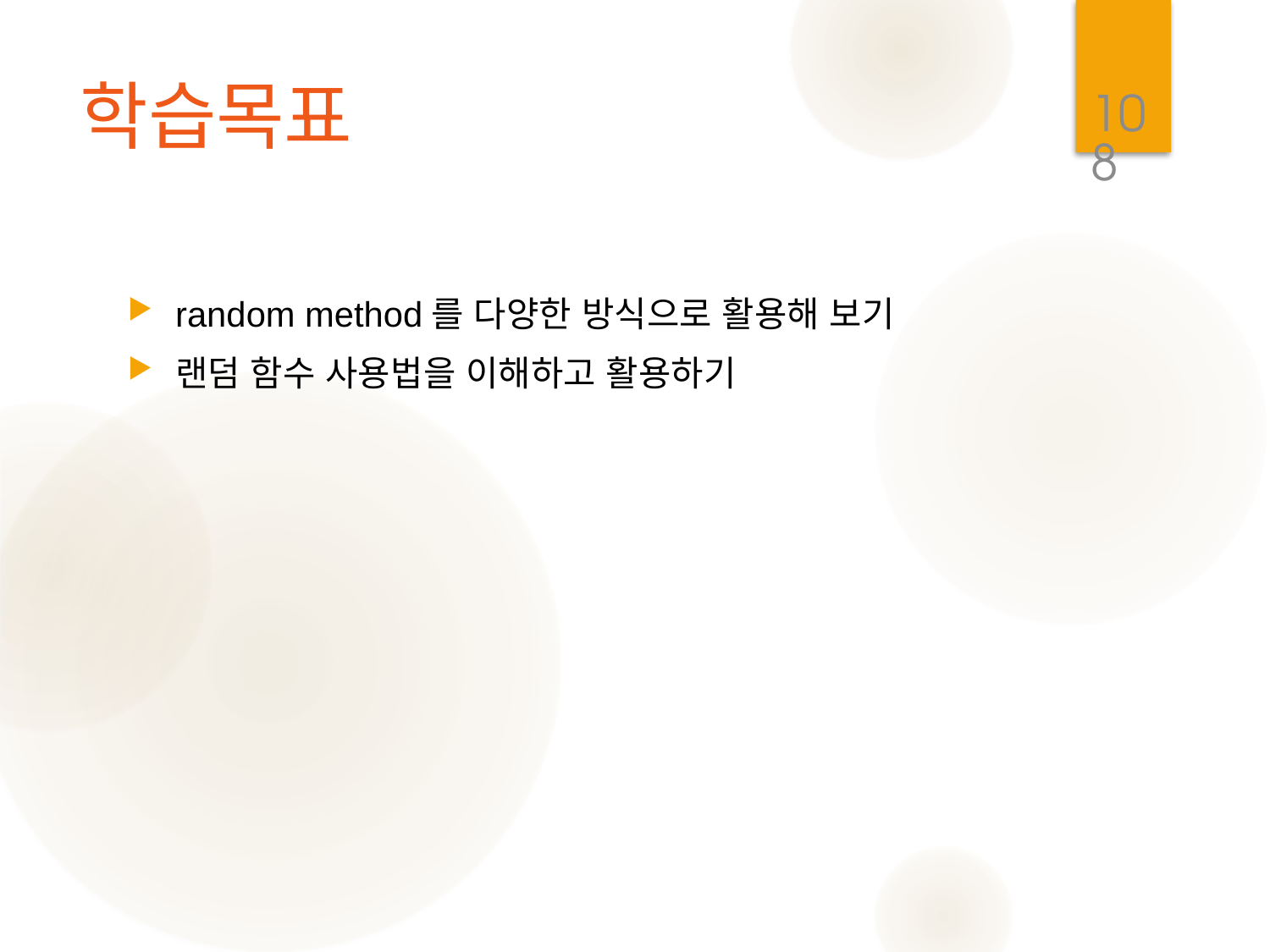

108
# 학습목표
random method를 다양한 방식으로 활용해 보기
랜덤 함수 사용법을 이해하고 활용하기